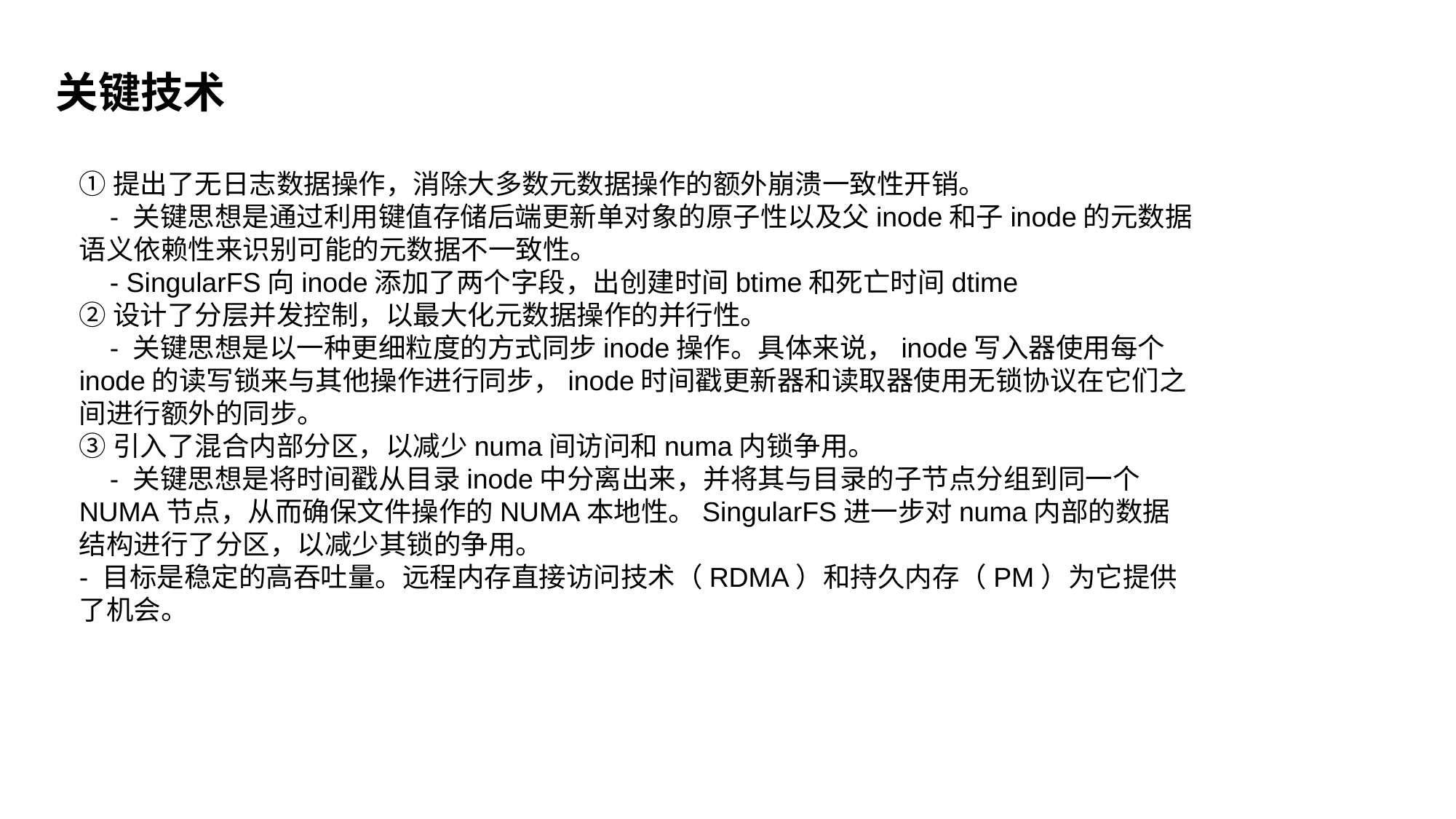

关键技术
①提出了无日志数据操作，消除大多数元数据操作的额外崩溃一致性开销。
    - 关键思想是通过利用键值存储后端更新单对象的原子性以及父inode和子inode的元数据语义依赖性来识别可能的元数据不一致性。
    - SingularFS向inode添加了两个字段，出创建时间btime和死亡时间dtime
②设计了分层并发控制，以最大化元数据操作的并行性。
    - 关键思想是以一种更细粒度的方式同步inode操作。具体来说，inode写入器使用每个inode的读写锁来与其他操作进行同步，inode时间戳更新器和读取器使用无锁协议在它们之间进行额外的同步。
③引入了混合内部分区，以减少numa间访问和numa内锁争用。
    - 关键思想是将时间戳从目录inode中分离出来，并将其与目录的子节点分组到同一个NUMA节点，从而确保文件操作的NUMA本地性。SingularFS进一步对numa内部的数据结构进行了分区，以减少其锁的争用。
- 目标是稳定的高吞吐量。远程内存直接访问技术（RDMA）和持久内存（PM）为它提供了机会。